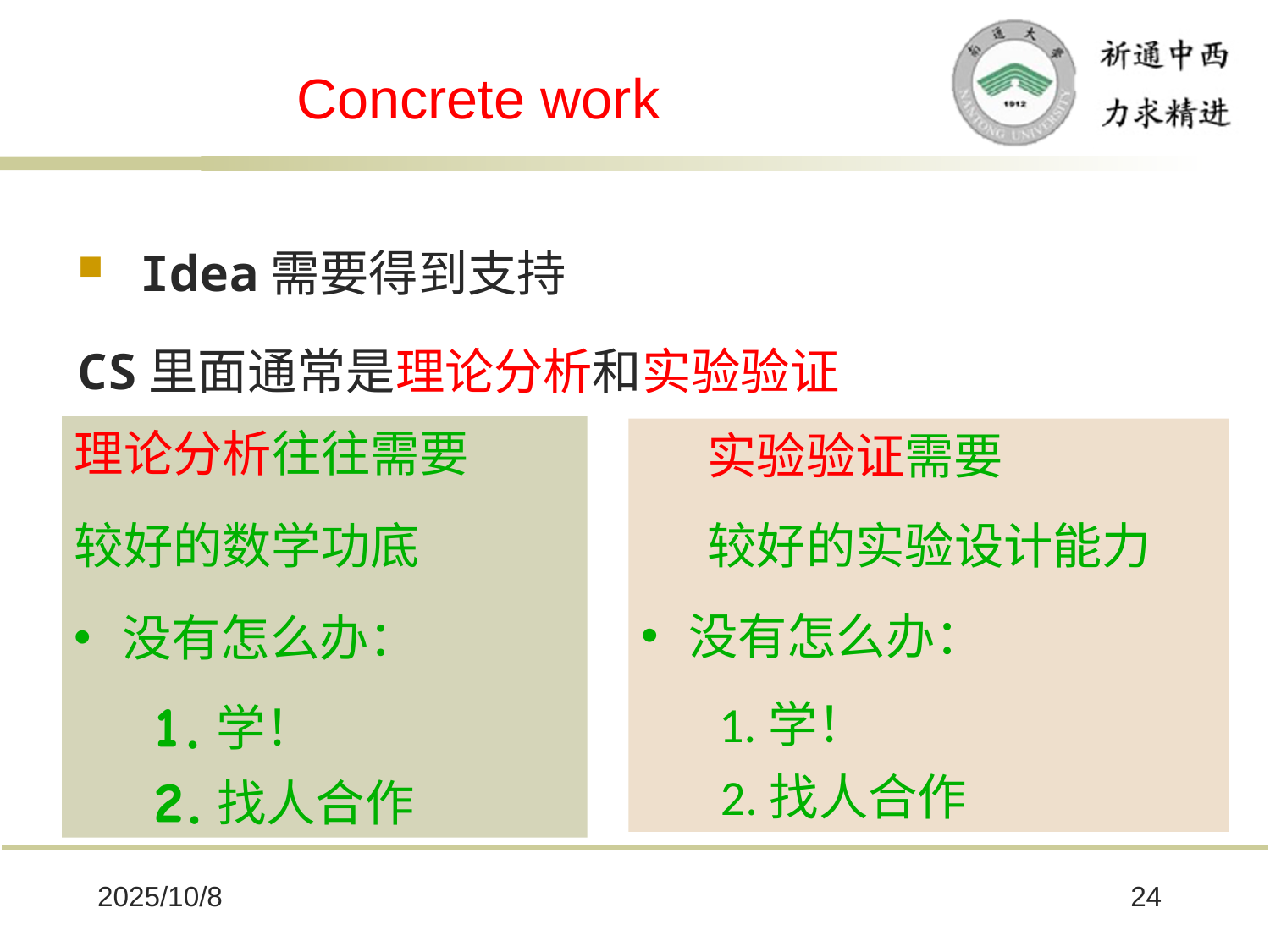

# Concrete work
Idea需要得到支持
CS里面通常是理论分析和实验验证

理论分析往往需要
较好的数学功底
没有怎么办：
1.学！
2.找人合作
实验验证需要
较好的实验设计能力
没有怎么办：
1.学！
2.找人合作
2025/10/8
24